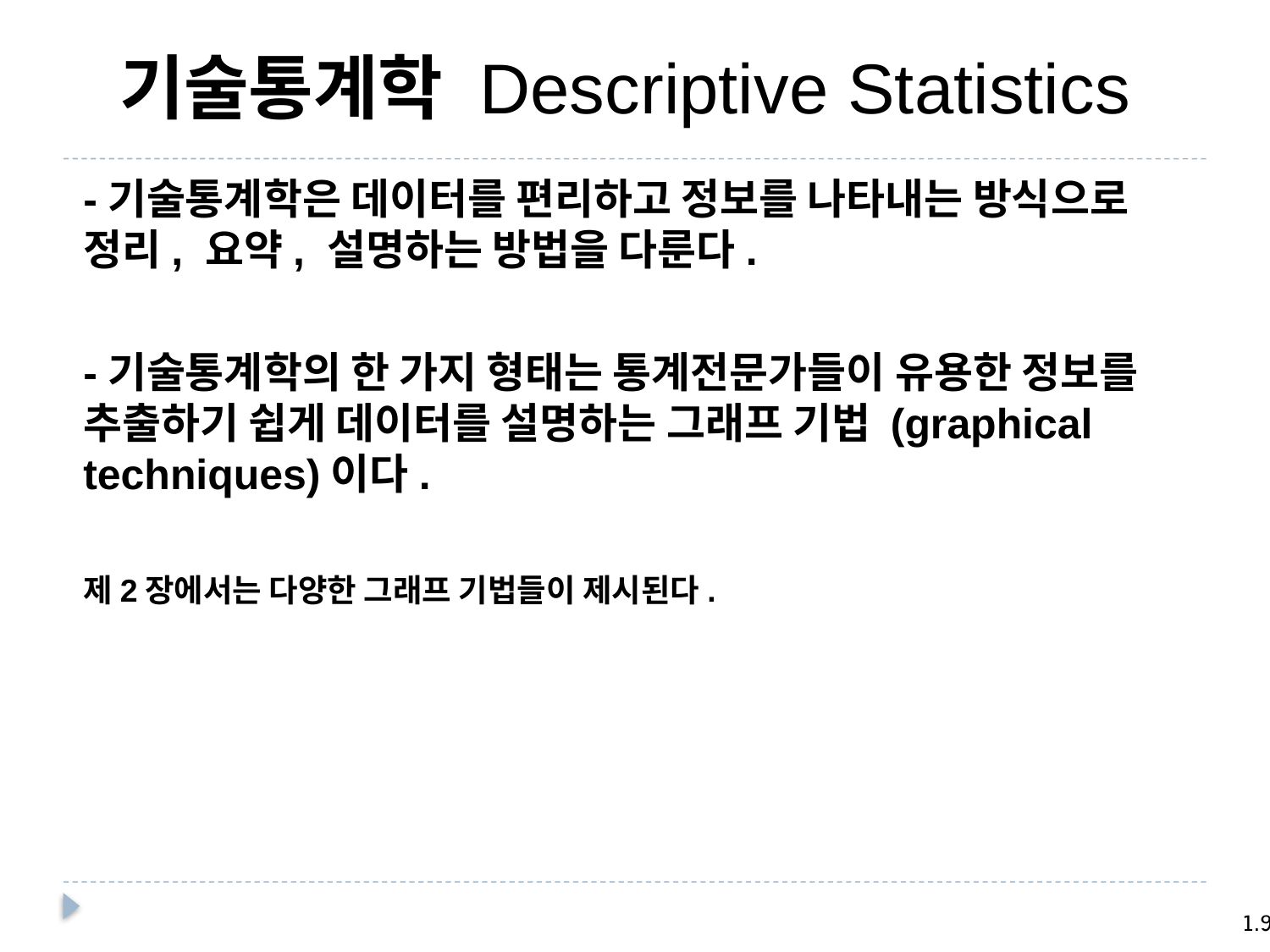

기술통계학 Descriptive Statistics
-기술통계학은 데이터를 편리하고 정보를 나타내는 방식으로 정리, 요약, 설명하는 방법을 다룬다.

-기술통계학의 한 가지 형태는 통계전문가들이 유용한 정보를 추출하기 쉽게 데이터를 설명하는 그래프 기법 (graphical techniques)이다.

제2장에서는 다양한 그래프 기법들이 제시된다.
1.9